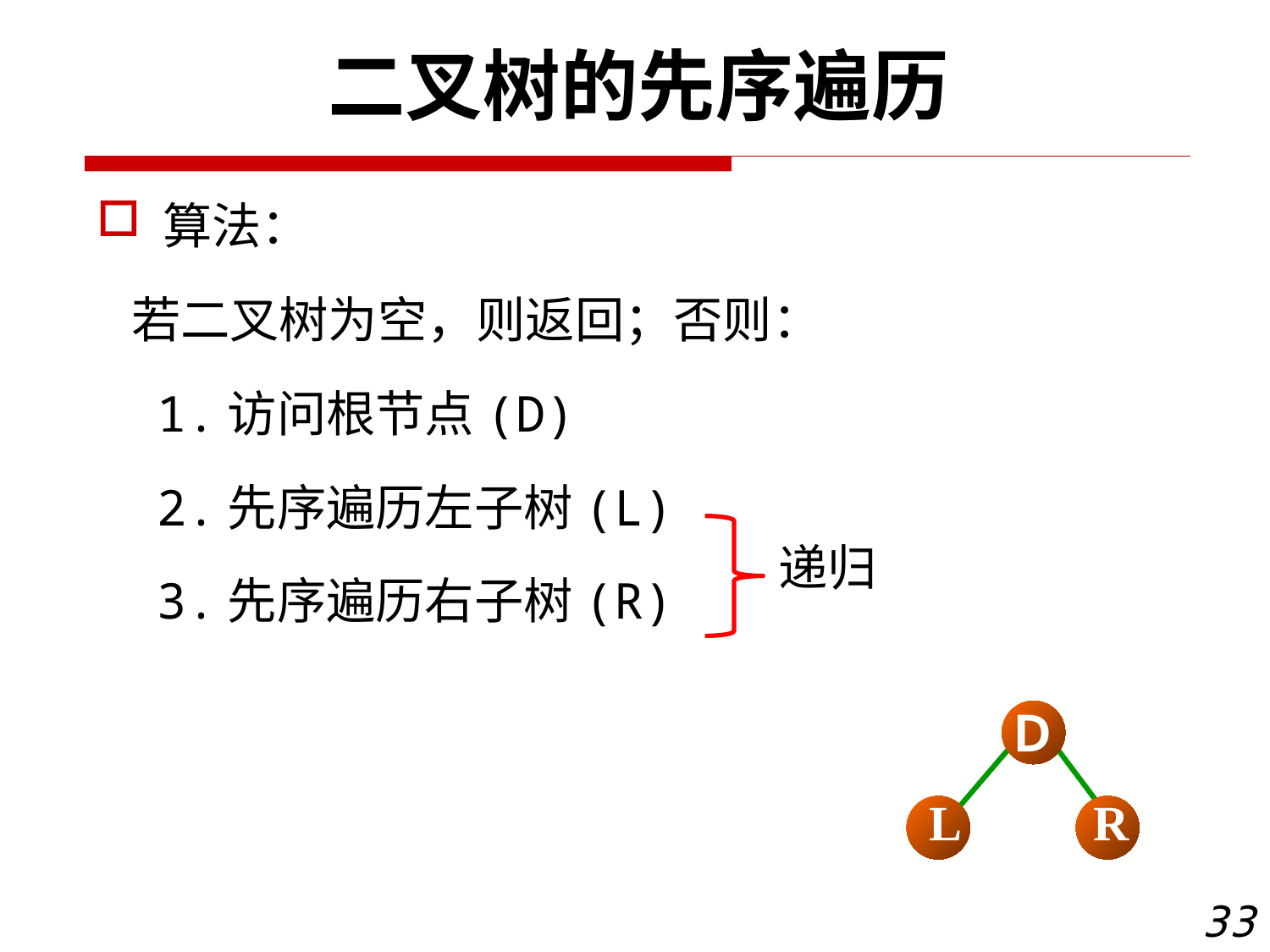

二叉树的先序遍历
算法：
  若二叉树为空，则返回；否则：
  1.访问根节点(D)
  2.先序遍历左子树(L)
  3.先序遍历右子树(R)

递归
Ｄ

L
R

33